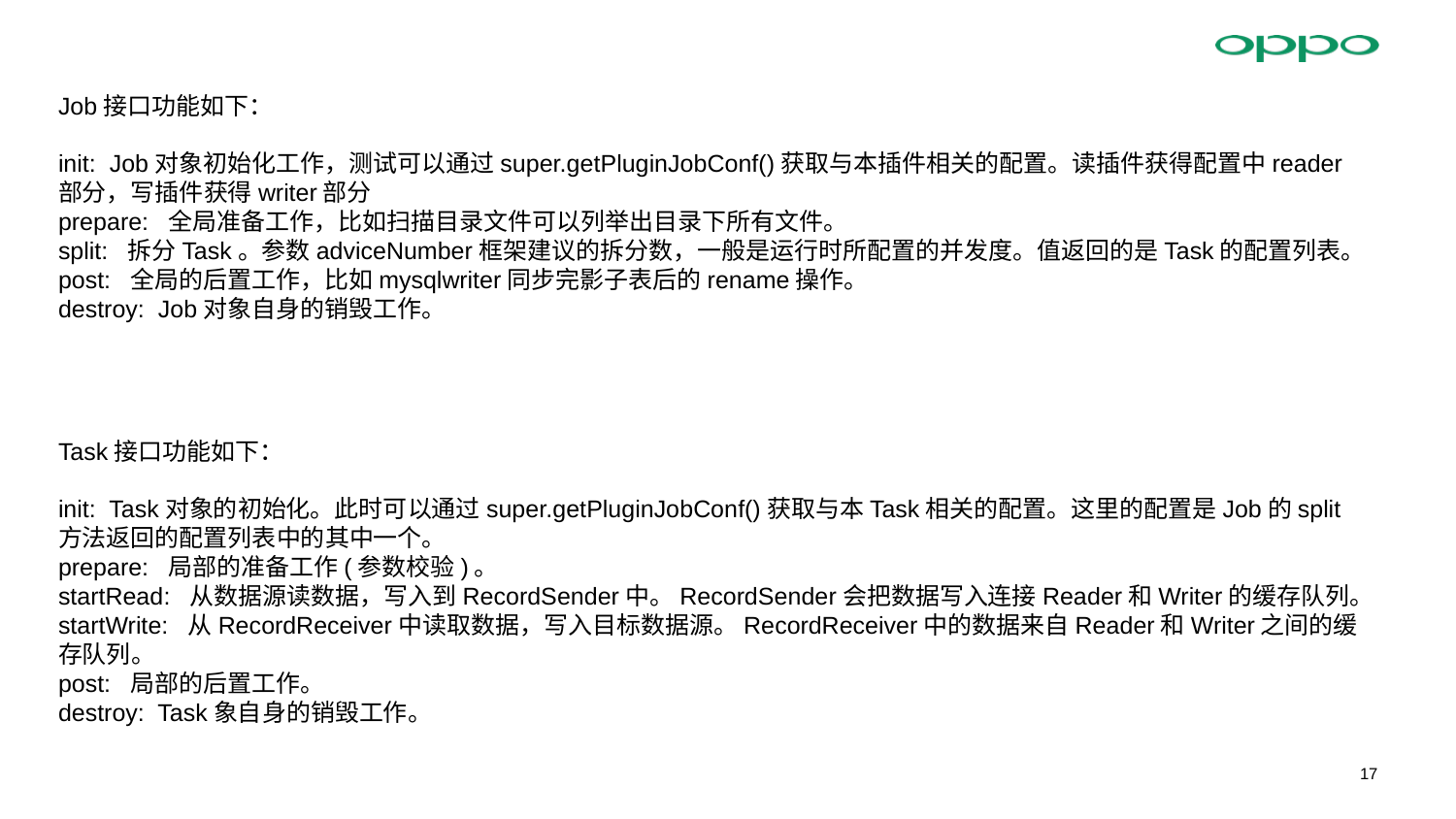

Job接口功能如下：

init:  Job对象初始化工作，测试可以通过super.getPluginJobConf()获取与本插件相关的配置。读插件获得配置中reader部分，写插件获得writer部分
prepare:  全局准备工作，比如扫描目录文件可以列举出目录下所有文件。
split:  拆分Task。参数adviceNumber框架建议的拆分数，一般是运行时所配置的并发度。值返回的是Task的配置列表。
post:  全局的后置工作，比如mysqlwriter同步完影子表后的rename操作。
destroy:  Job对象自身的销毁工作。
Task接口功能如下：

init:  Task对象的初始化。此时可以通过super.getPluginJobConf()获取与本Task相关的配置。这里的配置是Job的split方法返回的配置列表中的其中一个。
prepare:  局部的准备工作(参数校验)。
startRead:  从数据源读数据，写入到RecordSender中。RecordSender会把数据写入连接Reader和Writer的缓存队列。
startWrite:  从RecordReceiver中读取数据，写入目标数据源。RecordReceiver中的数据来自Reader和Writer之间的缓存队列。
post:  局部的后置工作。
destroy:  Task象自身的销毁工作。